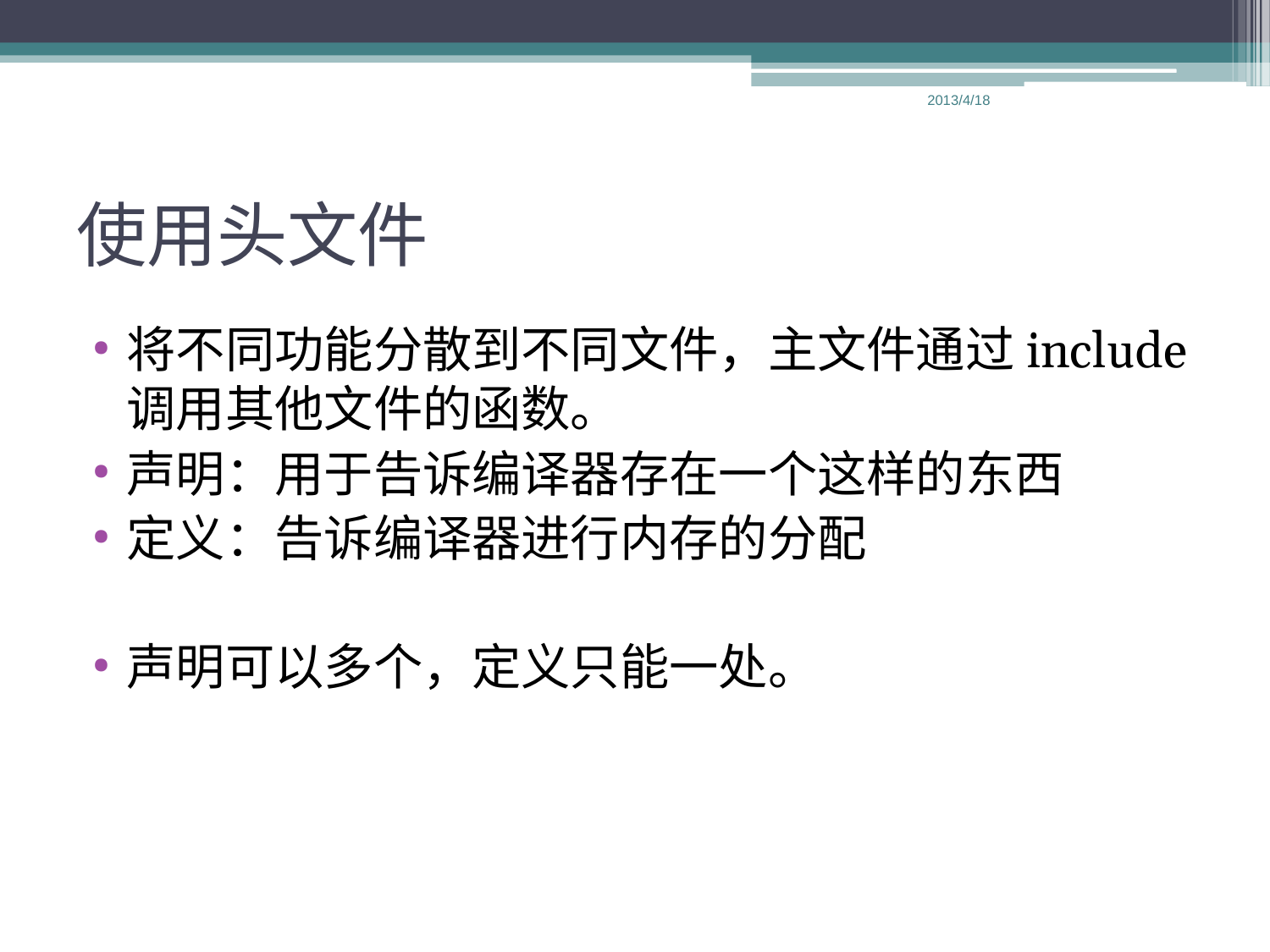

2013/4/18
# 使用头文件
将不同功能分散到不同文件，主文件通过include调用其他文件的函数。
声明：用于告诉编译器存在一个这样的东西
定义：告诉编译器进行内存的分配

声明可以多个，定义只能一处。